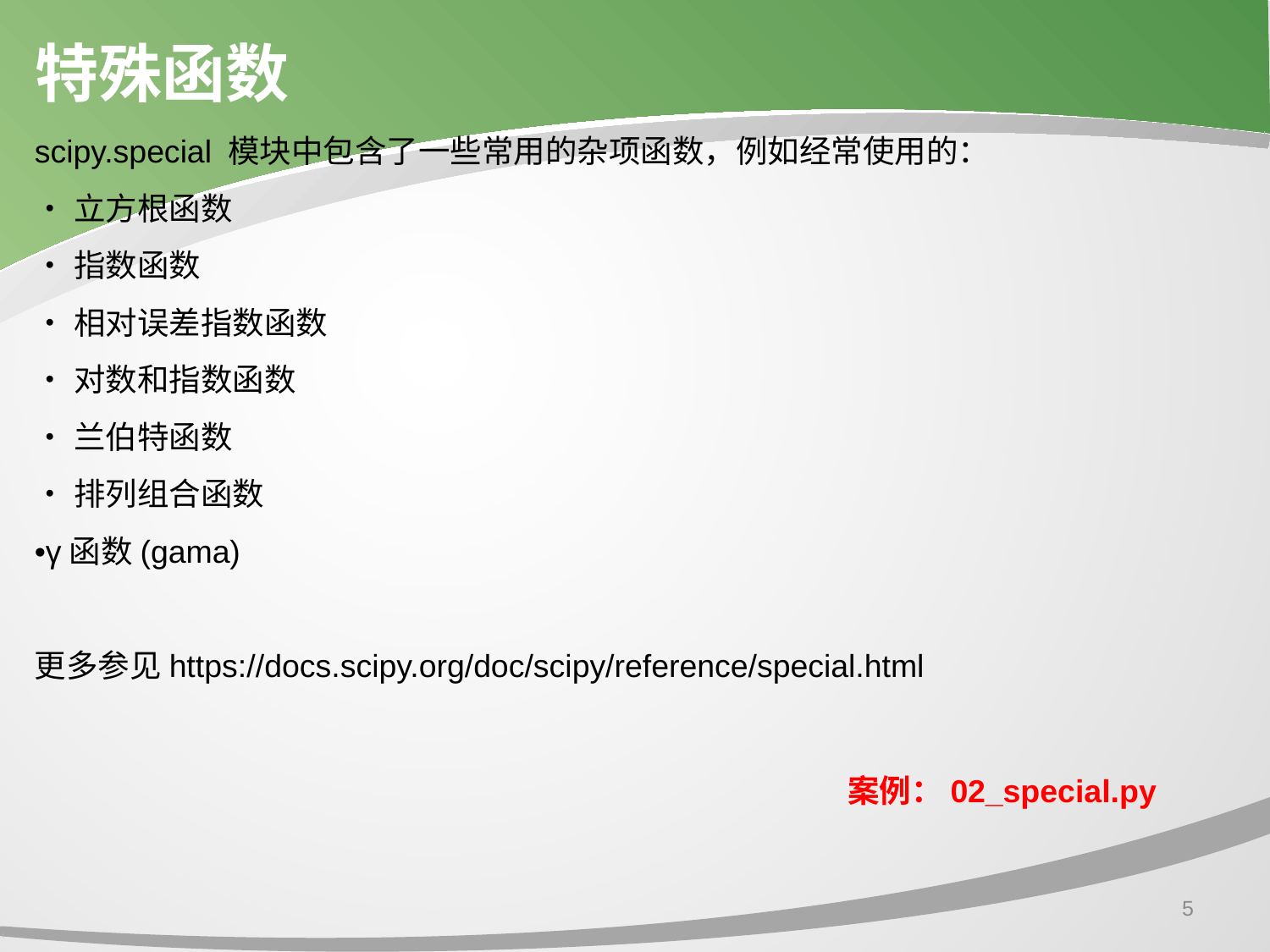

# 特殊函数
scipy.special 模块中包含了一些常用的杂项函数，例如经常使用的：
•立方根函数
•指数函数
•相对误差指数函数
•对数和指数函数
•兰伯特函数
•排列组合函数
•γ函数(gama)

更多参见https://docs.scipy.org/doc/scipy/reference/special.html
案例：02_special.py
5